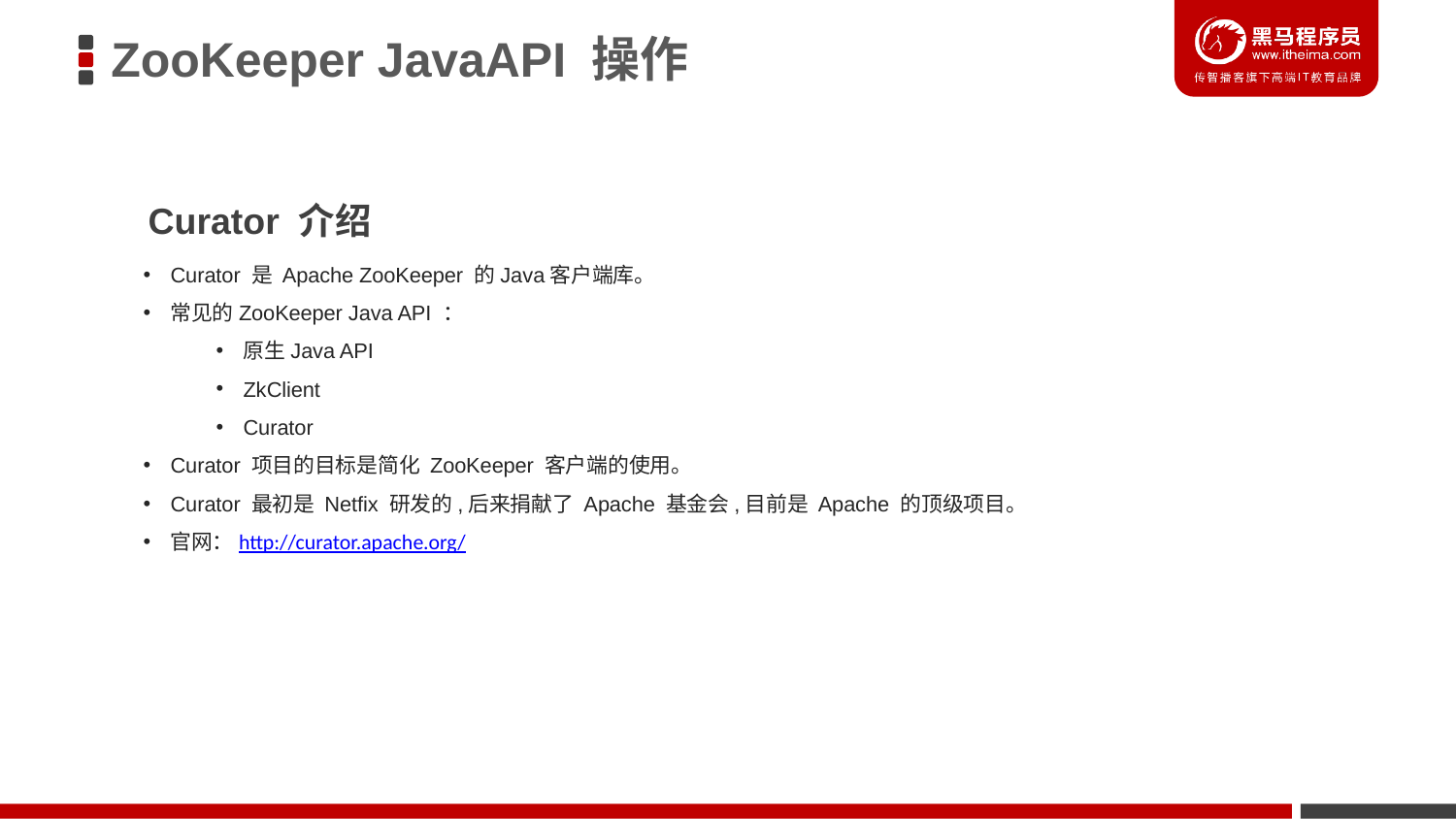

ZooKeeper JavaAPI 操作

Curator 介绍
Curator 是 Apache ZooKeeper 的Java客户端库。
常见的ZooKeeper Java API ：
原生Java API
ZkClient
Curator
Curator 项目的目标是简化 ZooKeeper 客户端的使用。
Curator 最初是 Netfix 研发的,后来捐献了 Apache 基金会,目前是 Apache 的顶级项目。
官网：http://curator.apache.org/